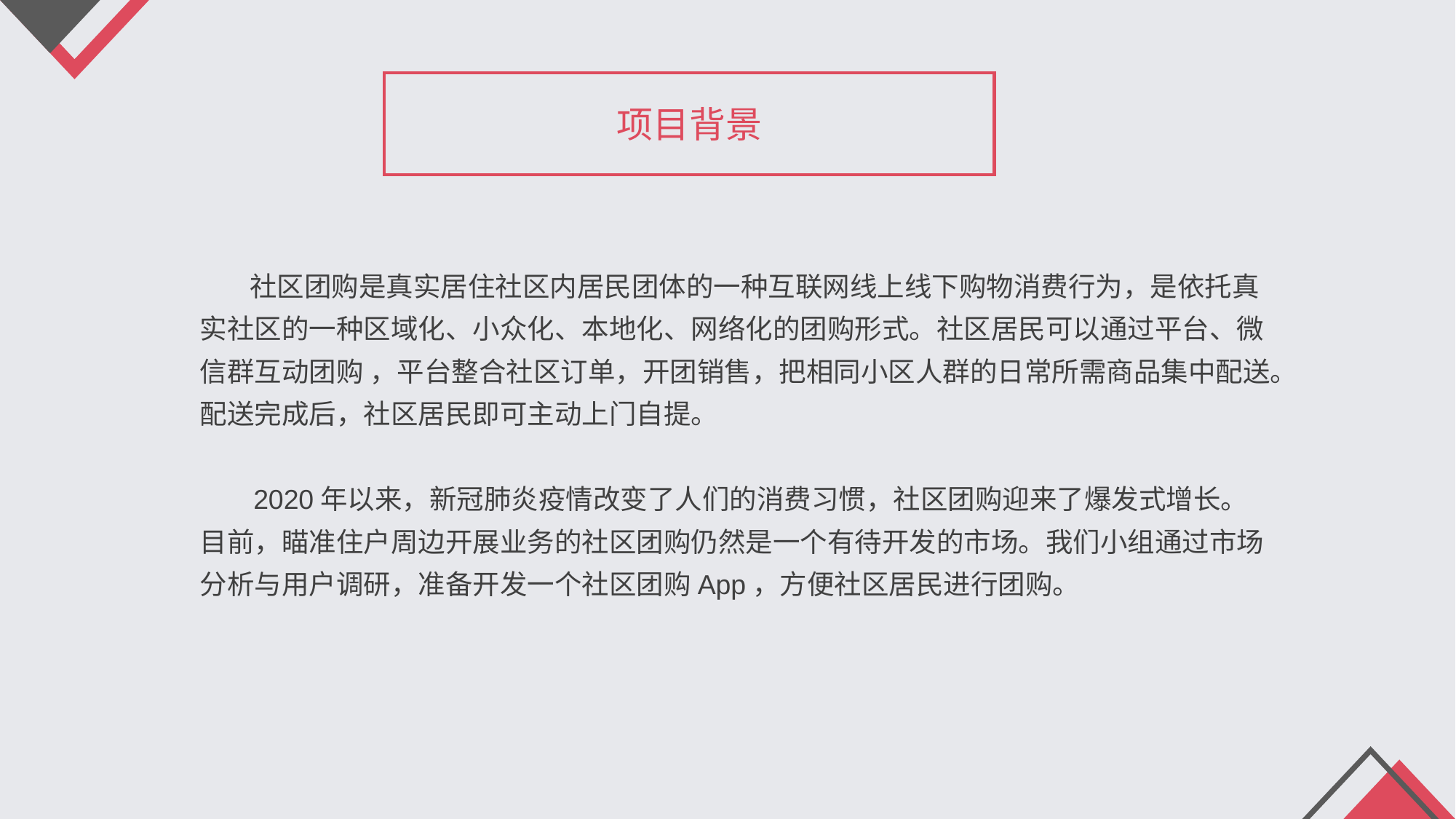

项目背景
       社区团购是真实居住社区内居民团体的一种互联网线上线下购物消费行为，是依托真实社区的一种区域化、小众化、本地化、网络化的团购形式。社区居民可以通过平台、微信群互动团购 ，平台整合社区订单，开团销售，把相同小区人群的日常所需商品集中配送。配送完成后，社区居民即可主动上门自提。

       2020年以来，新冠肺炎疫情改变了人们的消费习惯，社区团购迎来了爆发式增长。目前，瞄准住户周边开展业务的社区团购仍然是一个有待开发的市场。我们小组通过市场分析与用户调研，准备开发一个社区团购App，方便社区居民进行团购。